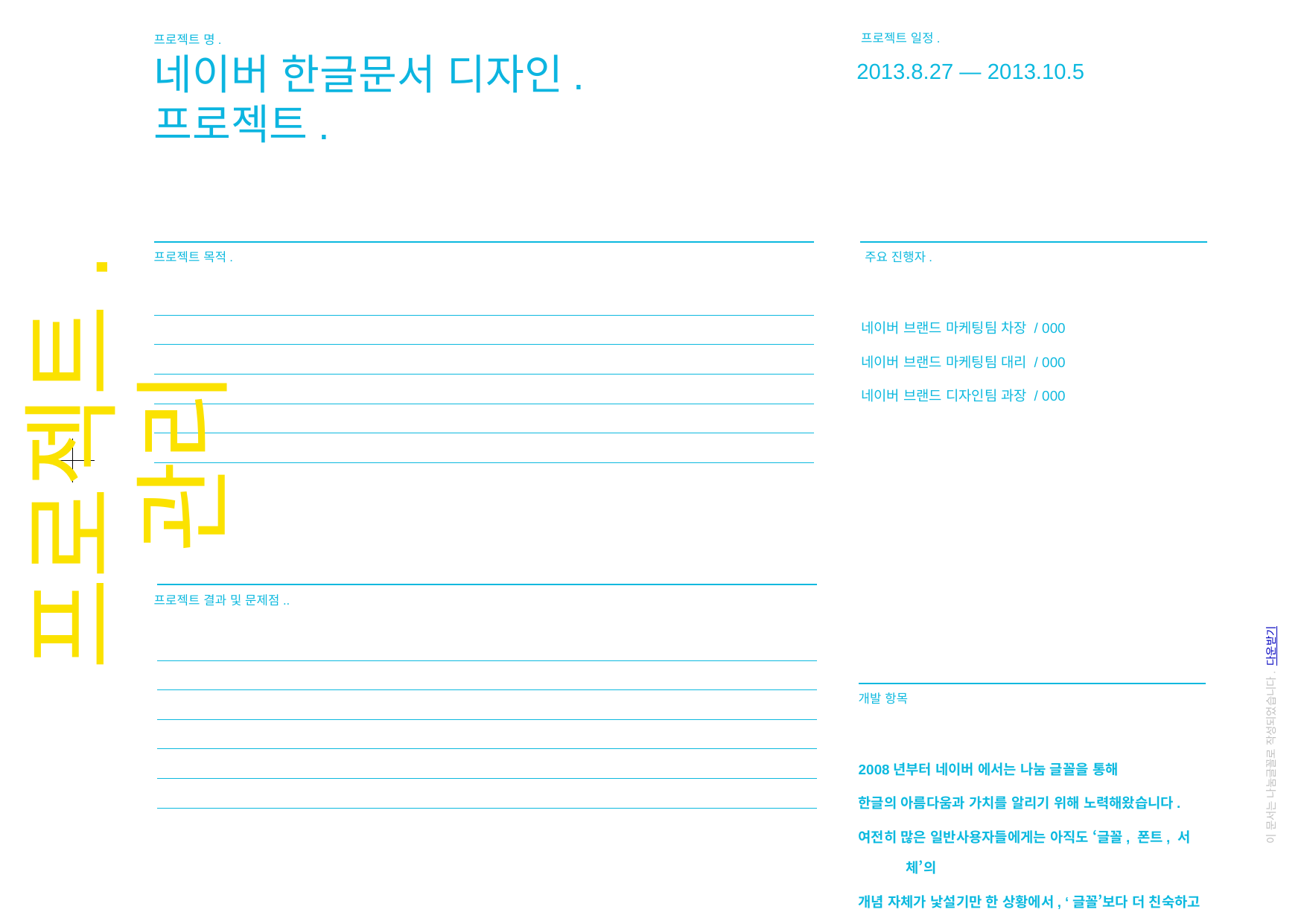

프로젝트 일정.

프로젝트 명.

네이버 한글문서 디자인.
프로젝트.

2013.8.27 ― 2013.10.5

프로젝트 목적.

주요 진행자.
# 프로젝트. 관리
네이버 브랜드 마케팅팀 차장 / 000
네이버 브랜드 마케팅팀 대리 / 000
네이버 브랜드 디자인팀 과장 / 000

프로젝트 결과 및 문제점..

개발 항목

이 문서는 나눔글꼴로 작성되었습니다. 다운받기
2008년부터 네이버 에서는 나눔 글꼴을 통해
한글의 아름다움과 가치를 알리기 위해 노력해왔습니다.
여전히 많은 일반사용자들에게는 아직도 ‘글꼴, 폰트, 서체’의
개념 자체가 낯설기만 한 상황에서, ‘글꼴’보다 더 친숙하고 효용성 있는
매체인 ‘문서서식’ 디자인을 통해, 일상생활에서 한글을
아름답게 편집해서 사용할 수 있는 환경을 제공하고자 합니다.